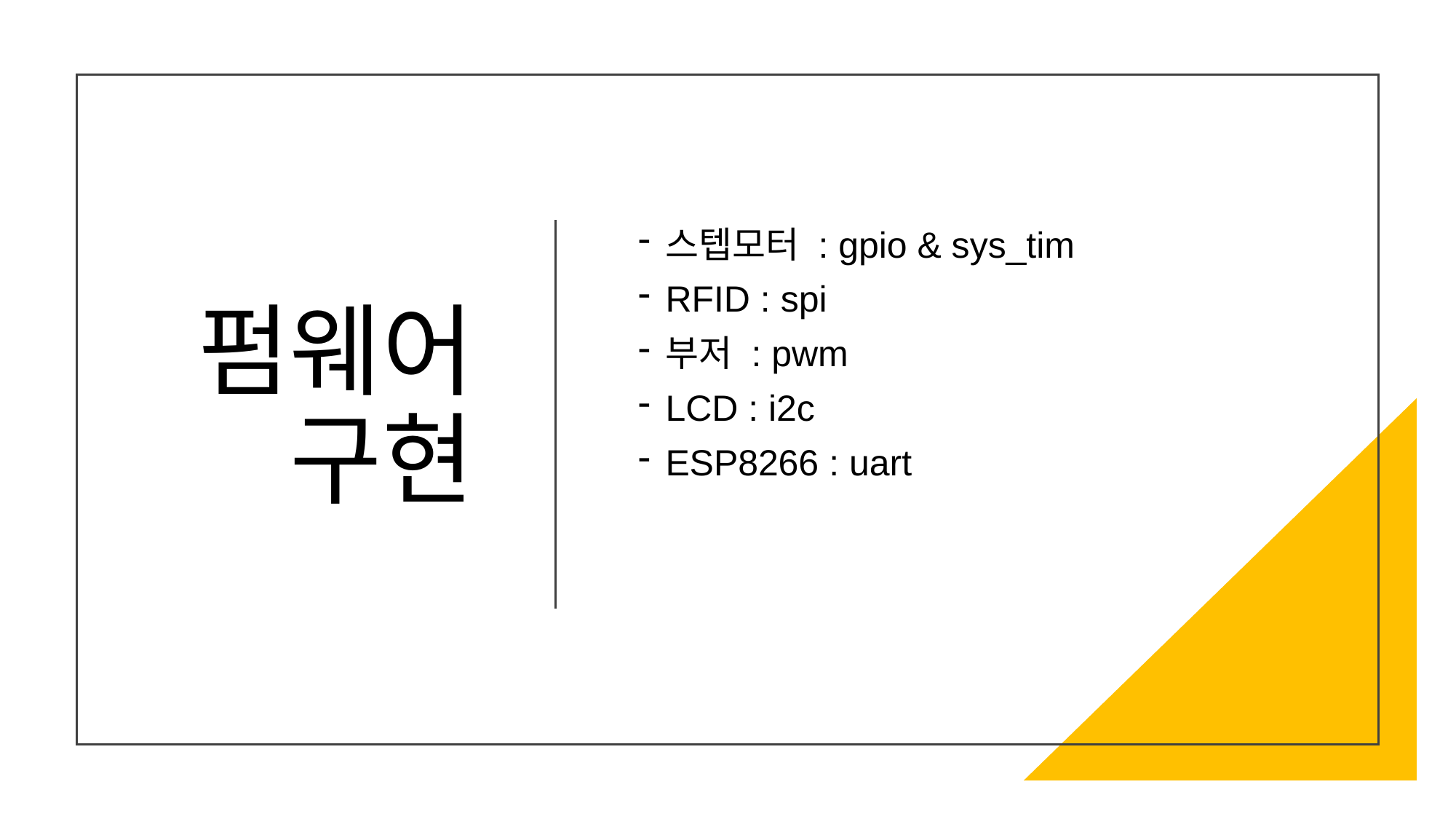

# 펌웨어 구현
스텝모터 : gpio & sys_tim
RFID : spi
부저 : pwm
LCD : i2c
ESP8266 : uart